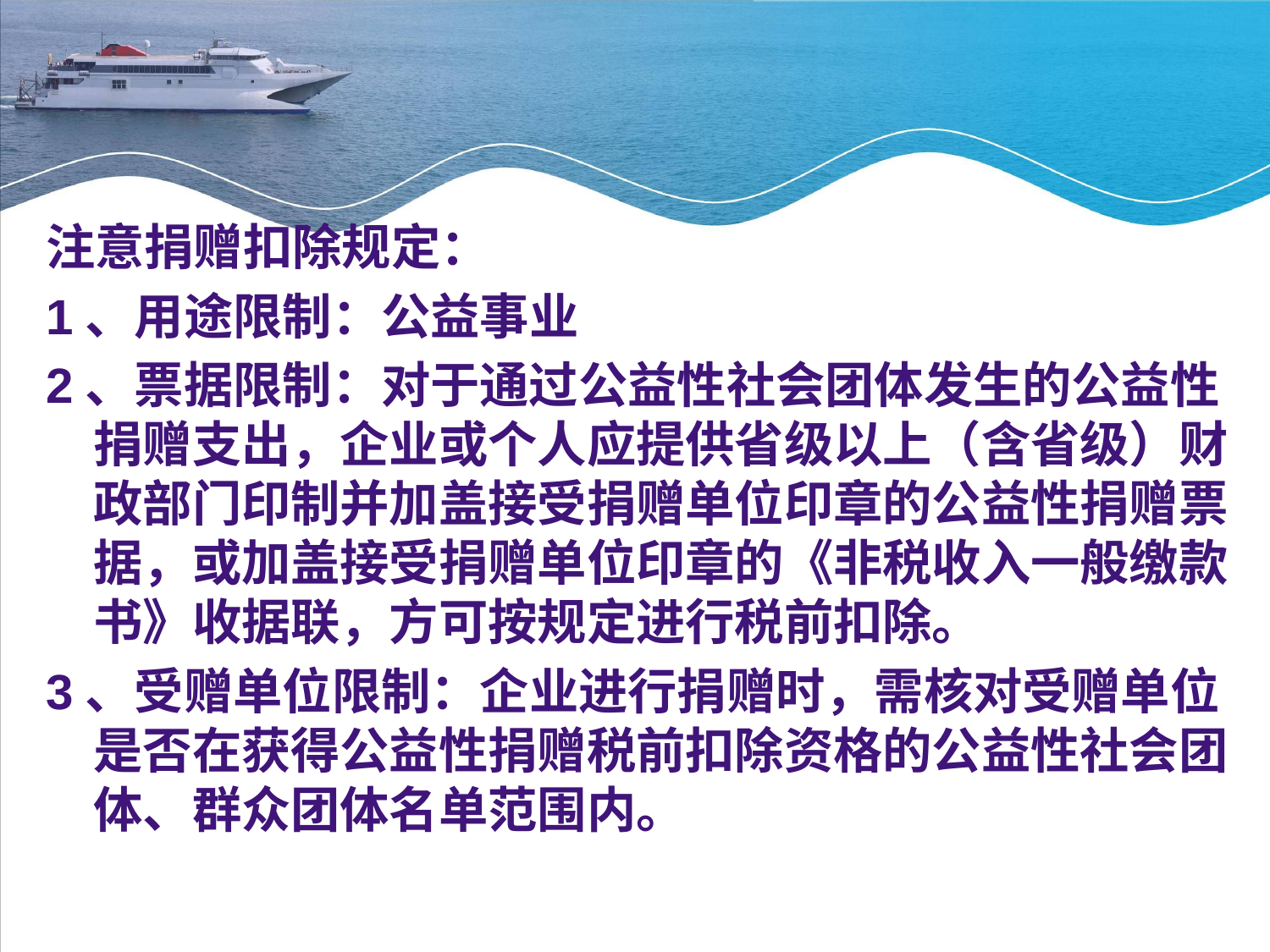

#
注意捐赠扣除规定：
1、用途限制：公益事业
2、票据限制：对于通过公益性社会团体发生的公益性捐赠支出，企业或个人应提供省级以上（含省级）财政部门印制并加盖接受捐赠单位印章的公益性捐赠票据，或加盖接受捐赠单位印章的《非税收入一般缴款书》收据联，方可按规定进行税前扣除。
3、受赠单位限制：企业进行捐赠时，需核对受赠单位是否在获得公益性捐赠税前扣除资格的公益性社会团体、群众团体名单范围内。